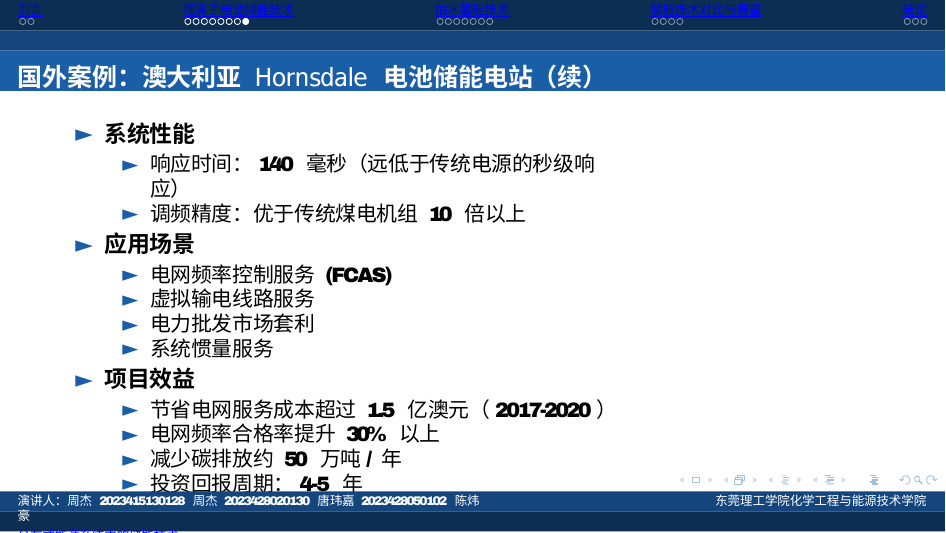

引言
锂离子电池储能技术
抽水蓄能技术
储能技术对比与展望
结论

国外案例：澳大利亚 Hornsdale 电池储能电站（续）
系统性能
响应时间：140 毫秒（远低于传统电源的秒级响应）
调频精度：优于传统煤电机组 10 倍以上
应用场景
电网频率控制服务 (FCAS)
虚拟输电线路服务
电力批发市场套利
系统惯量服务
项目效益
节省电网服务成本超过 1.5 亿澳元（2017-2020）
电网频率合格率提升 30%  以上
减少碳排放约 50  万吨/年
投资回报周期：4-5 年
演讲人：周杰 2023415130128 周杰 2023428020130 唐玮嘉 2023428050102 陈炜豪
分布式能源系统中的储能技术
东莞理工学院化学工程与能源技术学院